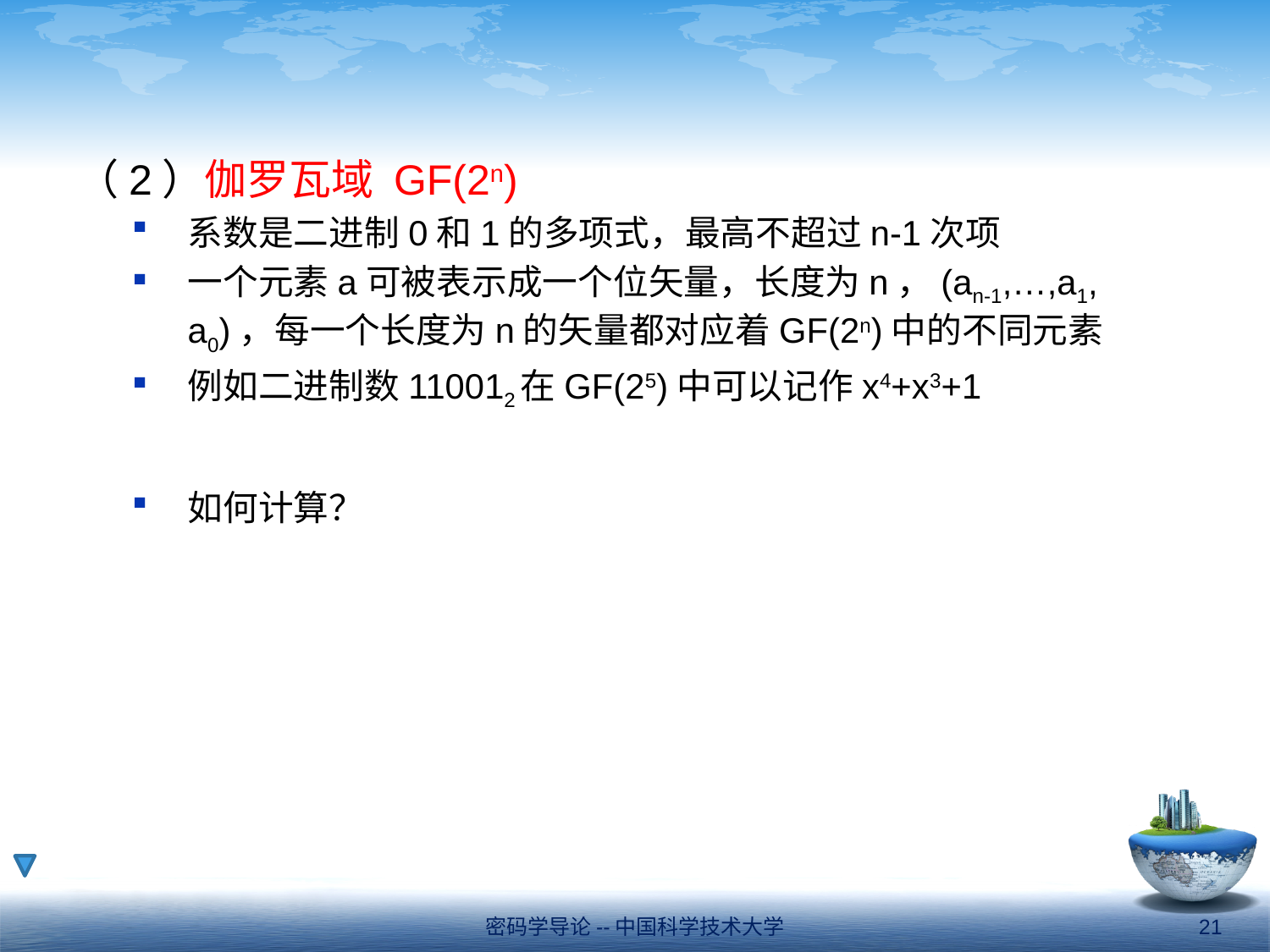

#
（2）伽罗瓦域 GF(2n)
系数是二进制0和1的多项式，最高不超过n-1次项
一个元素a可被表示成一个位矢量，长度为n，(an-1,…,a1, a0)，每一个长度为n的矢量都对应着GF(2n)中的不同元素
例如二进制数110012在GF(25)中可以记作x4+x3+1

如何计算？

密码学导论--中国科学技术大学
21